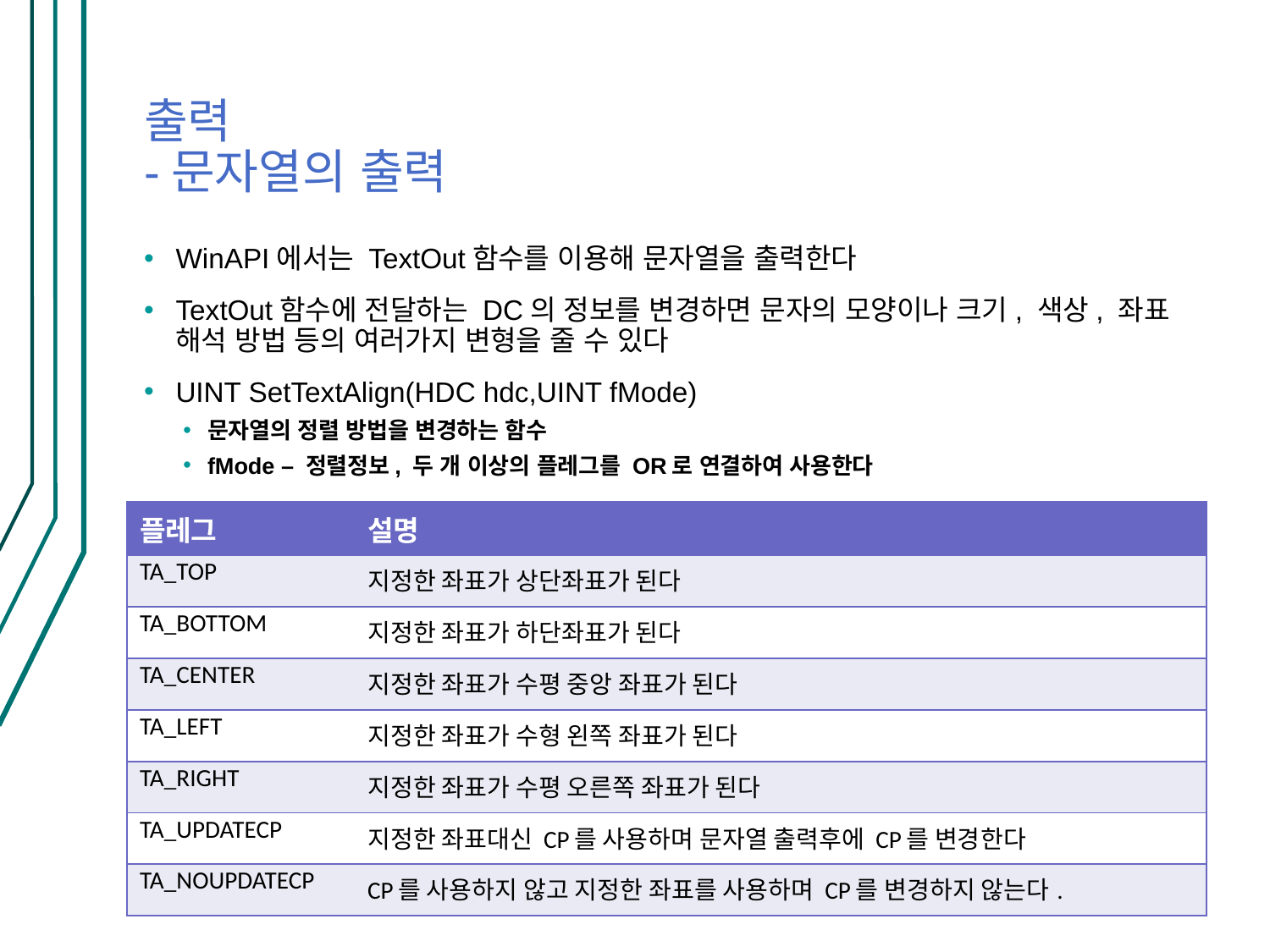

# 출력 -문자열의 출력
WinAPI에서는 TextOut함수를 이용해 문자열을 출력한다
TextOut함수에 전달하는 DC의 정보를 변경하면 문자의 모양이나 크기, 색상, 좌표 해석 방법 등의 여러가지 변형을 줄 수 있다
UINT SetTextAlign(HDC hdc,UINT fMode)
문자열의 정렬 방법을 변경하는 함수
fMode – 정렬정보, 두 개 이상의 플레그를 OR로 연결하여 사용한다

| 플레그 | 설명 |
| --- | --- |
| TA\_TOP | 지정한 좌표가 상단좌표가 된다 |
| TA\_BOTTOM | 지정한 좌표가 하단좌표가 된다 |
| TA\_CENTER | 지정한 좌표가 수평 중앙 좌표가 된다 |
| TA\_LEFT | 지정한 좌표가 수형 왼쪽 좌표가 된다 |
| TA\_RIGHT | 지정한 좌표가 수평 오른쪽 좌표가 된다 |
| TA\_UPDATECP | 지정한 좌표대신 CP를 사용하며 문자열 출력후에 CP를 변경한다 |
| TA\_NOUPDATECP | CP를 사용하지 않고 지정한 좌표를 사용하며 CP를 변경하지 않는다. |